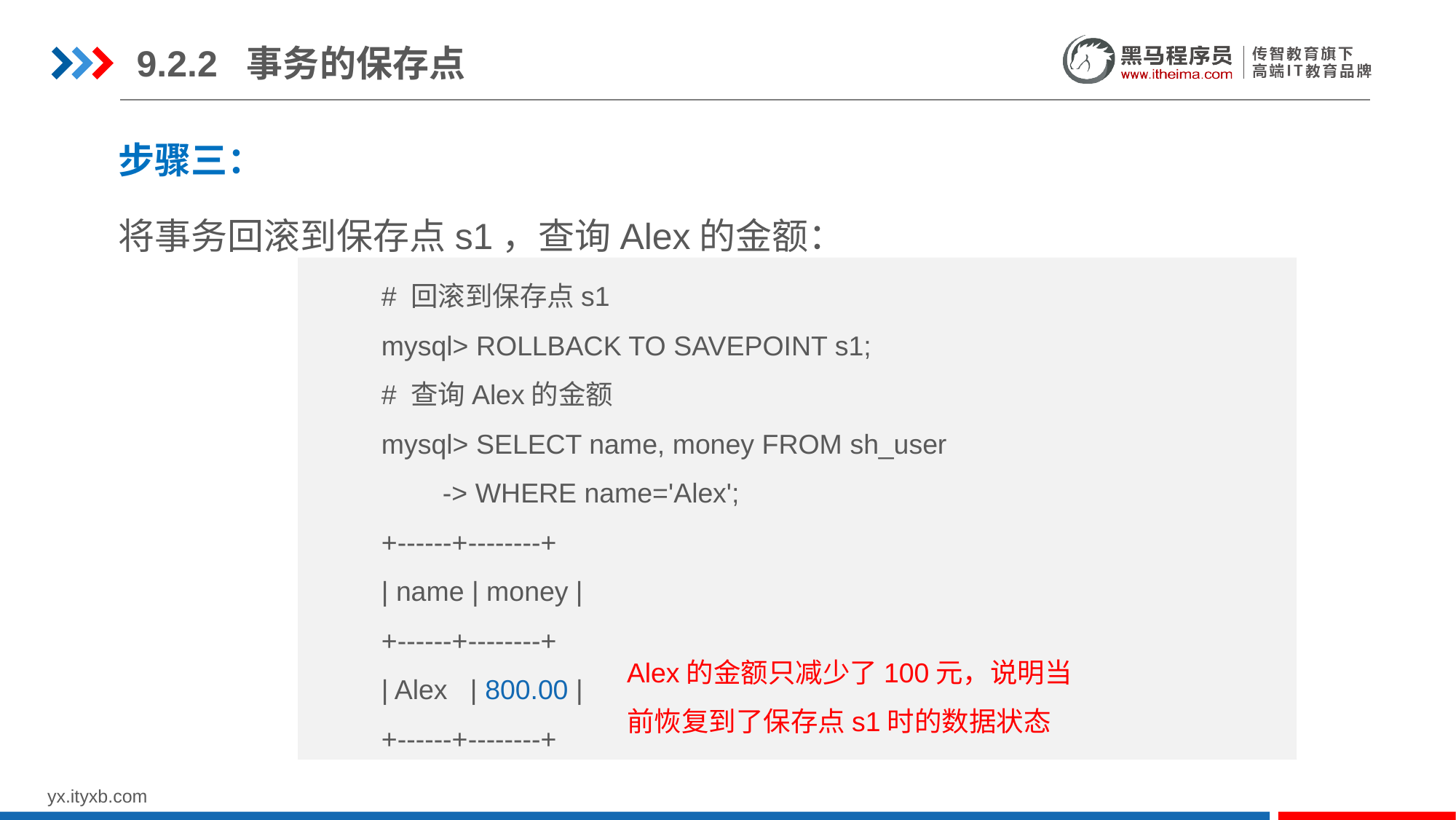

9.2.2  事务的保存点
步骤三：
将事务回滚到保存点s1，查询Alex的金额：
# 回滚到保存点s1
mysql> ROLLBACK TO SAVEPOINT s1;
# 查询Alex的金额
mysql> SELECT name, money FROM sh_user
        -> WHERE name='Alex';
+------+--------+
| name | money |
+------+--------+
| Alex   | 800.00 |
+------+--------+
Alex的金额只减少了100元，说明当前恢复到了保存点s1时的数据状态